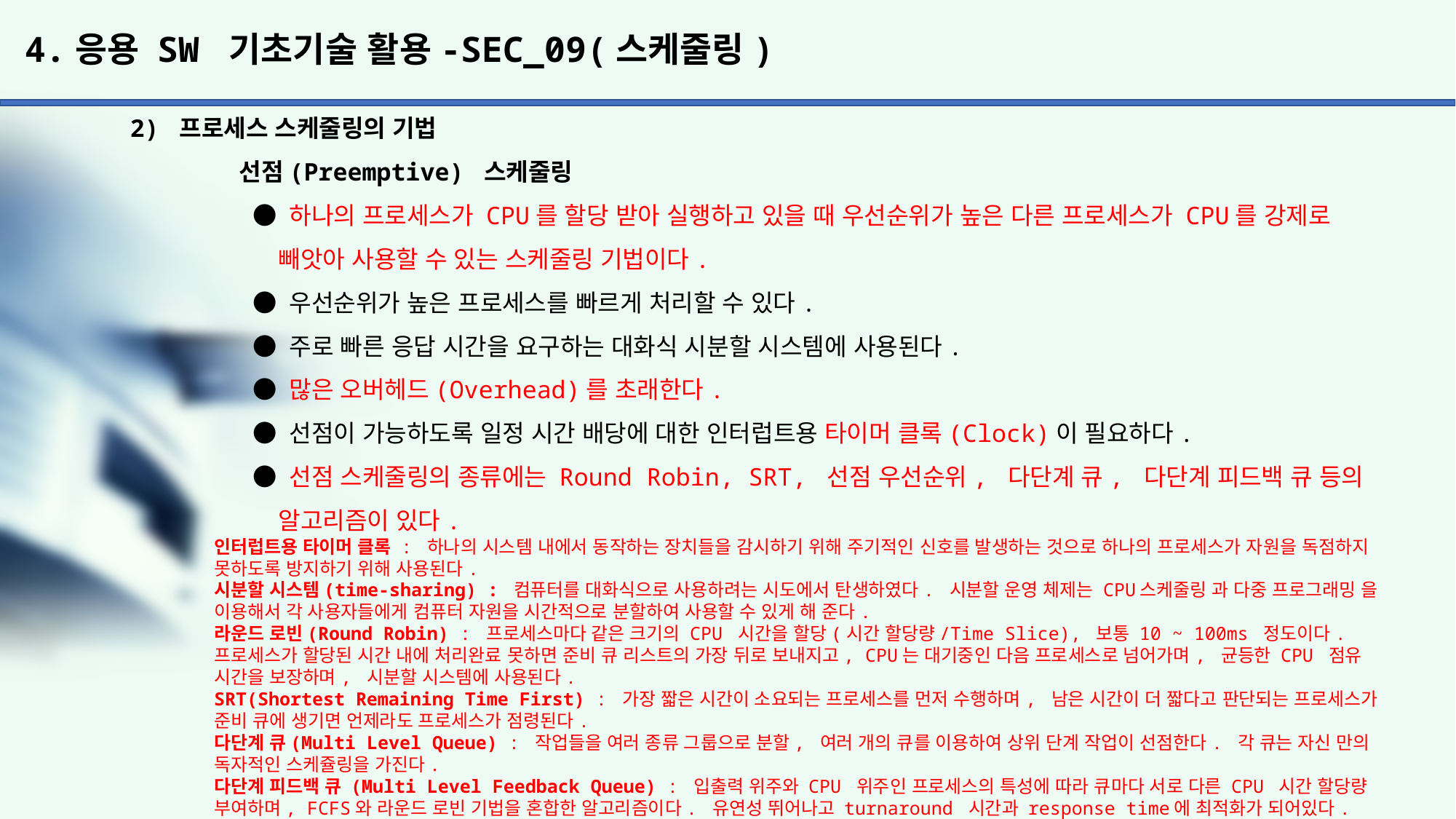

# 4.응용 SW 기초기술 활용-SEC_09(스케줄링)
2) 프로세스 스케줄링의 기법
	선점(Preemptive) 스케줄링
	  ● 하나의 프로세스가 CPU를 할당 받아 실행하고 있을 때 우선순위가 높은 다른 프로세스가 CPU를 강제로
	     빼앗아 사용할 수 있는 스케줄링 기법이다.
	  ● 우선순위가 높은 프로세스를 빠르게 처리할 수 있다.
	  ● 주로 빠른 응답 시간을 요구하는 대화식 시분할 시스템에 사용된다.
	  ● 많은 오버헤드(Overhead)를 초래한다.
	  ● 선점이 가능하도록 일정 시간 배당에 대한 인터럽트용 타이머 클록(Clock)이 필요하다.
	  ● 선점 스케줄링의 종류에는 Round Robin, SRT, 선점 우선순위, 다단계 큐, 다단계 피드백 큐 등의
	     알고리즘이 있다.
인터럽트용 타이머 클록 : 하나의 시스템 내에서 동작하는 장치들을 감시하기 위해 주기적인 신호를 발생하는 것으로 하나의 프로세스가 자원을 독점하지 못하도록 방지하기 위해 사용된다.
시분할 시스템(time-sharing) : 컴퓨터를 대화식으로 사용하려는 시도에서 탄생하였다. 시분할 운영 체제는 CPU스케줄링 과 다중 프로그래밍 을 이용해서 각 사용자들에게 컴퓨터 자원을 시간적으로 분할하여 사용할 수 있게 해 준다.
라운드 로빈(Round Robin) : 프로세스마다 같은 크기의 CPU 시간을 할당(시간 할당량/Time Slice), 보통 10 ~ 100ms 정도이다.프로세스가 할당된 시간 내에 처리완료 못하면 준비 큐 리스트의 가장 뒤로 보내지고, CPU는 대기중인 다음 프로세스로 넘어가며, 균등한 CPU 점유 시간을 보장하며, 시분할 시스템에 사용된다.
SRT(Shortest Remaining Time First) : 가장 짧은 시간이 소요되는 프로세스를 먼저 수행하며, 남은 시간이 더 짧다고 판단되는 프로세스가 준비 큐에 생기면 언제라도 프로세스가 점령된다.
다단계 큐(Multi Level Queue) : 작업들을 여러 종류 그룹으로 분할, 여러 개의 큐를 이용하여 상위 단계 작업이 선점한다. 각 큐는 자신 만의 독자적인 스케쥴링을 가진다.
다단계 피드백 큐 (Multi Level Feedback Queue) : 입출력 위주와 CPU 위주인 프로세스의 특성에 따라 큐마다 서로 다른 CPU 시간 할당량 부여하며, FCFS와 라운드 로빈 기법을 혼합한 알고리즘이다. 유연성 뛰어나고 turnaround 시간과 response time에 최적화가 되어있다.